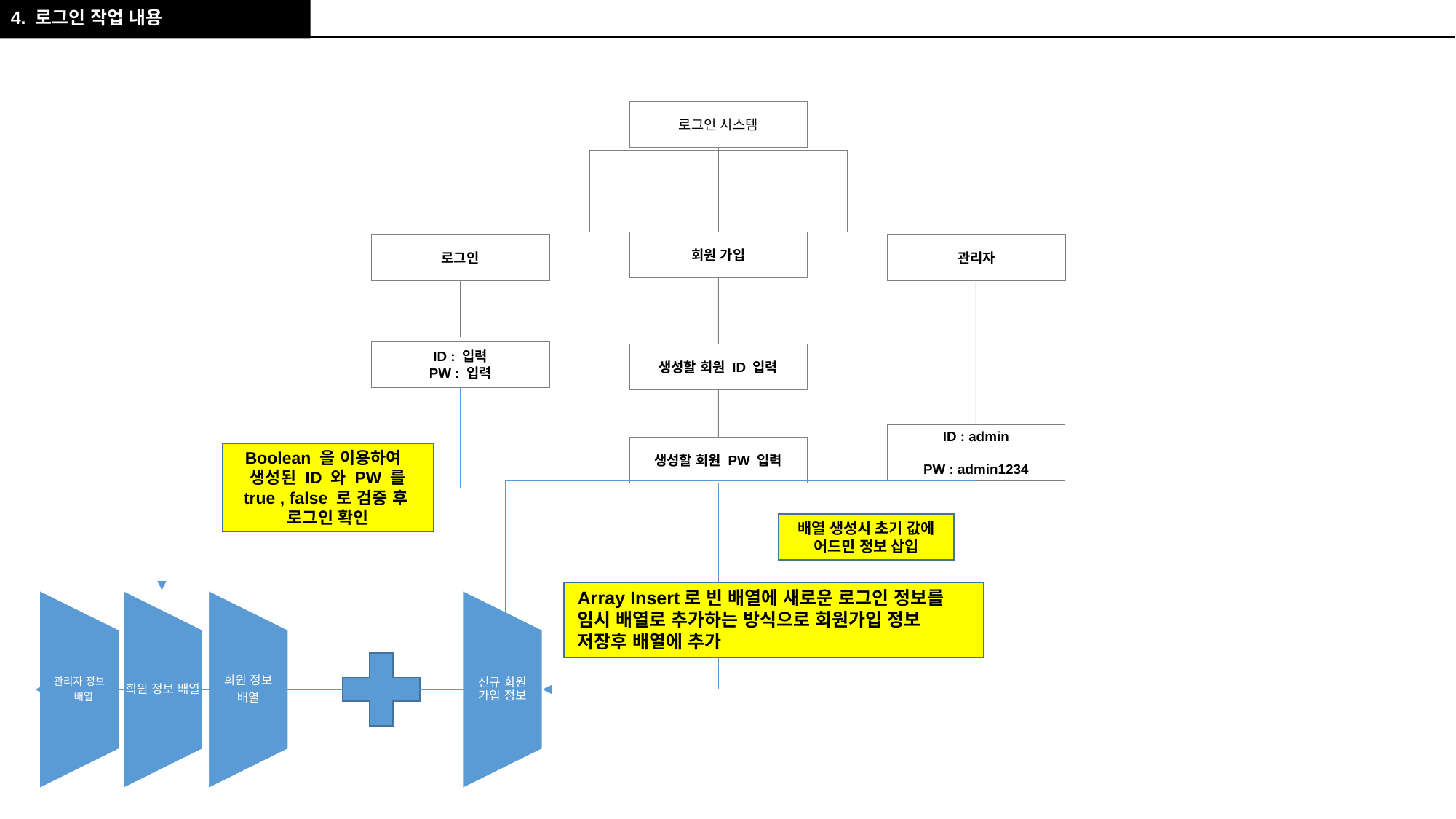

4. 로그인 작업 내용
로그인 시스템

회원 가입
로그인
관리자
ID : 입력
PW : 입력
생성할 회원 ID 입력
ID : admin

PW : admin1234
생성할 회원 PW 입력
Boolean 을 이용하여   생성된 ID 와 PW 를 true , false 로 검증 후  로그인 확인
배열 생성시 초기 값에 어드민 정보 삽입
Array Insert로 빈 배열에 새로운 로그인 정보를  임시 배열로 추가하는 방식으로 회원가입 정보 저장후 배열에 추가

관리자 정보
  배열
회원 정보 배열
회원 정보
배열
신규 회원 가입 정보